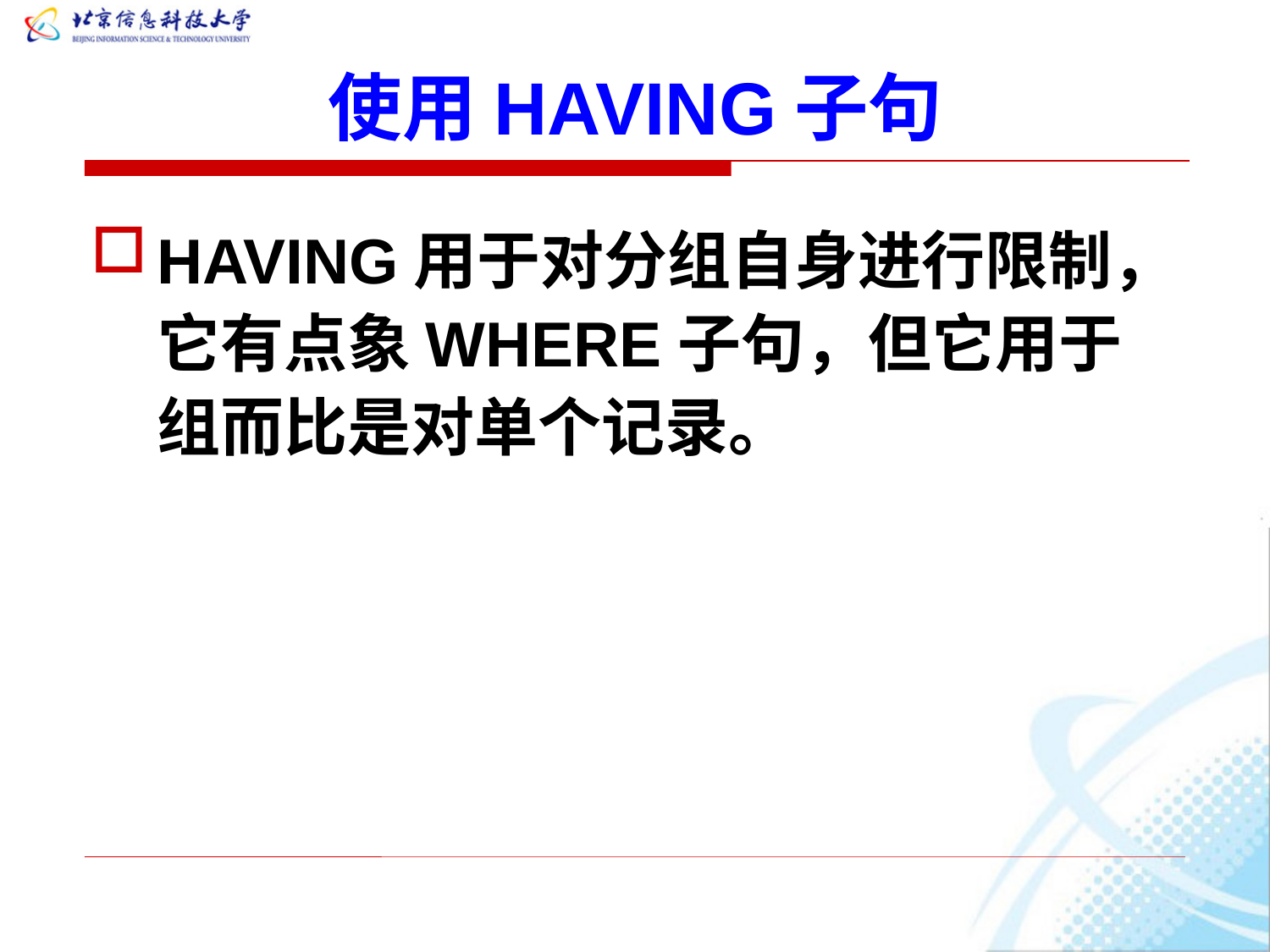

# 使用HAVING子句
HAVING用于对分组自身进行限制，它有点象WHERE子句，但它用于组而比是对单个记录。

64